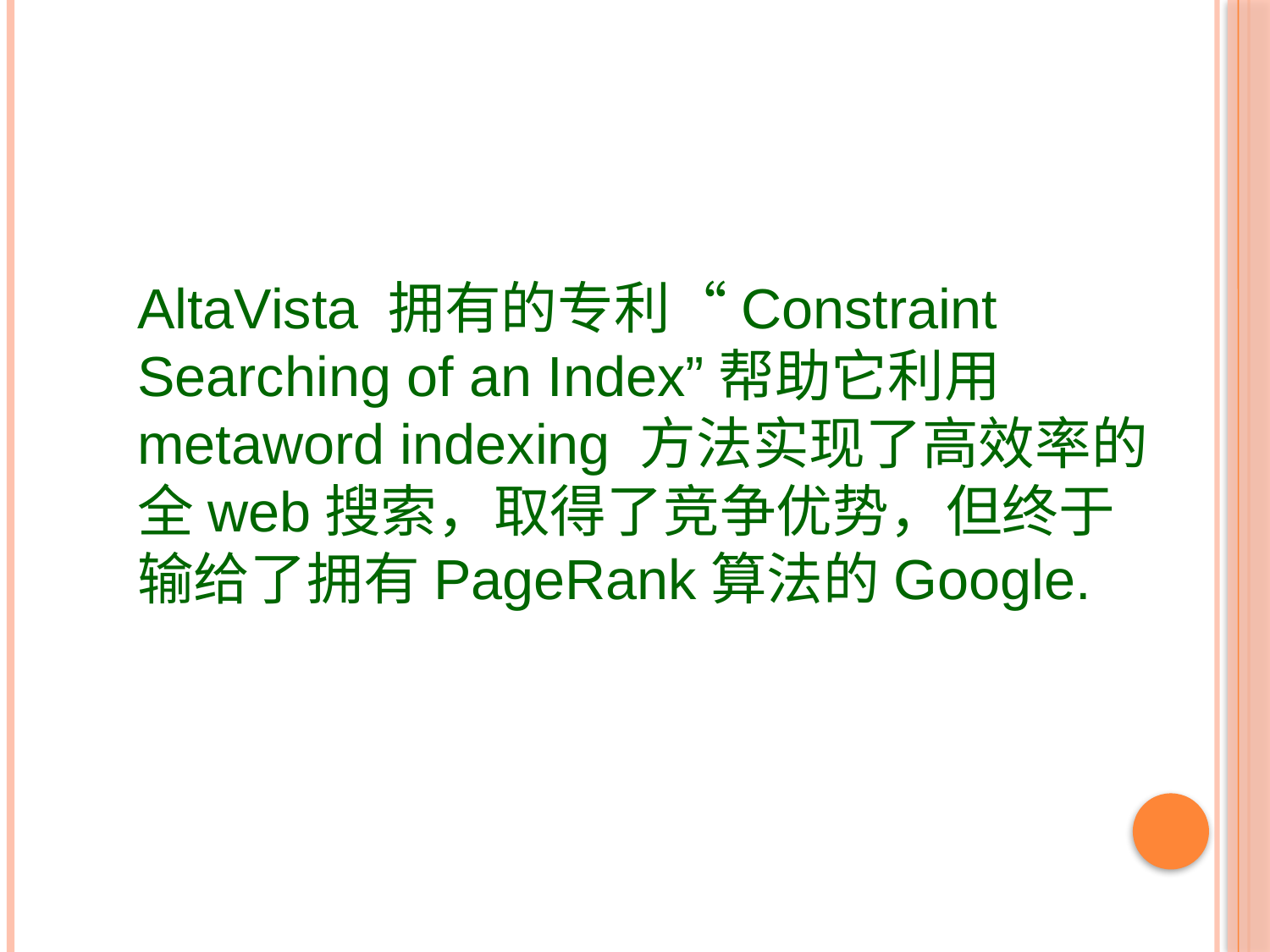

AltaVista 拥有的专利“Constraint Searching of an Index”帮助它利用 metaword indexing 方法实现了高效率的全web搜索，取得了竞争优势，但终于输给了拥有PageRank算法的Google.